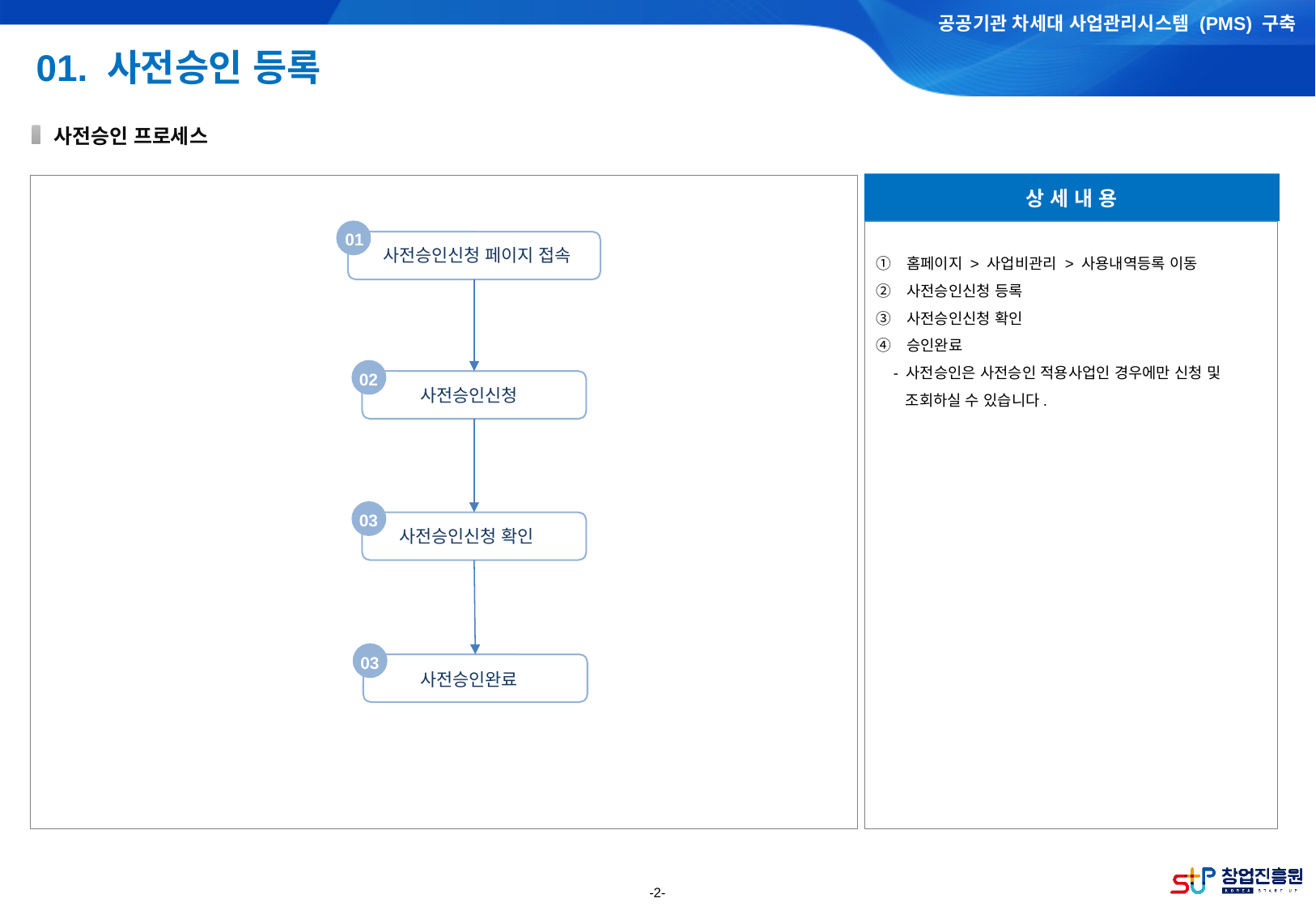

01. 사전승인 등록
6. 사업비 집행 및 수행
사전승인 프로세스

상 세 내 용

01

사전승인신청 페이지 접속

홈페이지 > 사업비관리 > 사용내역등록 이동
사전승인신청 등록
사전승인신청 확인
승인완료
    - 사전승인은 사전승인 적용사업인 경우에만 신청 및
      조회하실 수 있습니다.

02

사전승인신청

03

사전승인신청 확인

03

사전승인완료